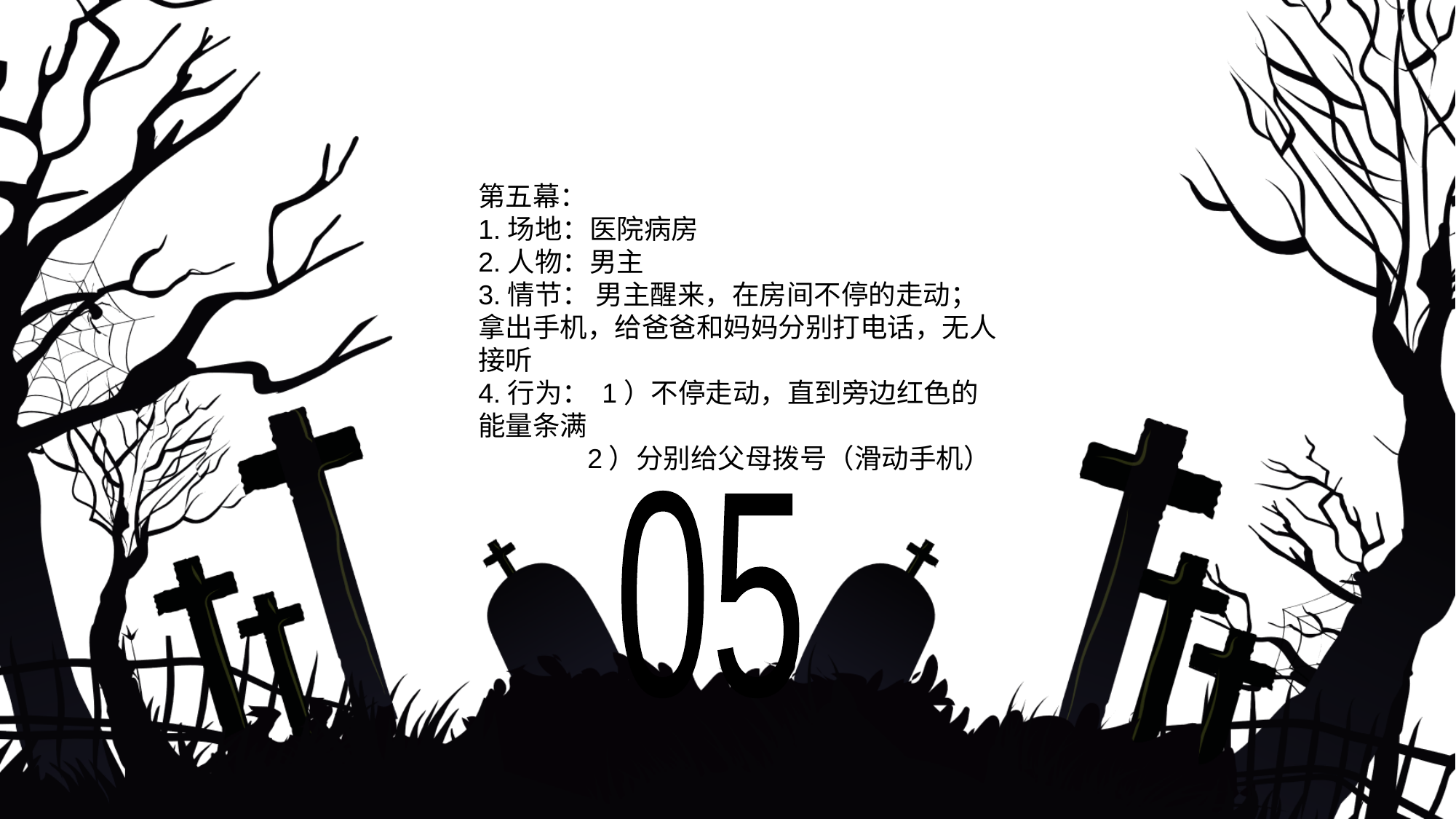

第五幕：
1.场地：医院病房
2.人物：男主
3.情节： 男主醒来，在房间不停的走动；拿出手机，给爸爸和妈妈分别打电话，无人接听
4.行为： 1）不停走动，直到旁边红色的能量条满
	2）分别给父母拨号（滑动手机）
05